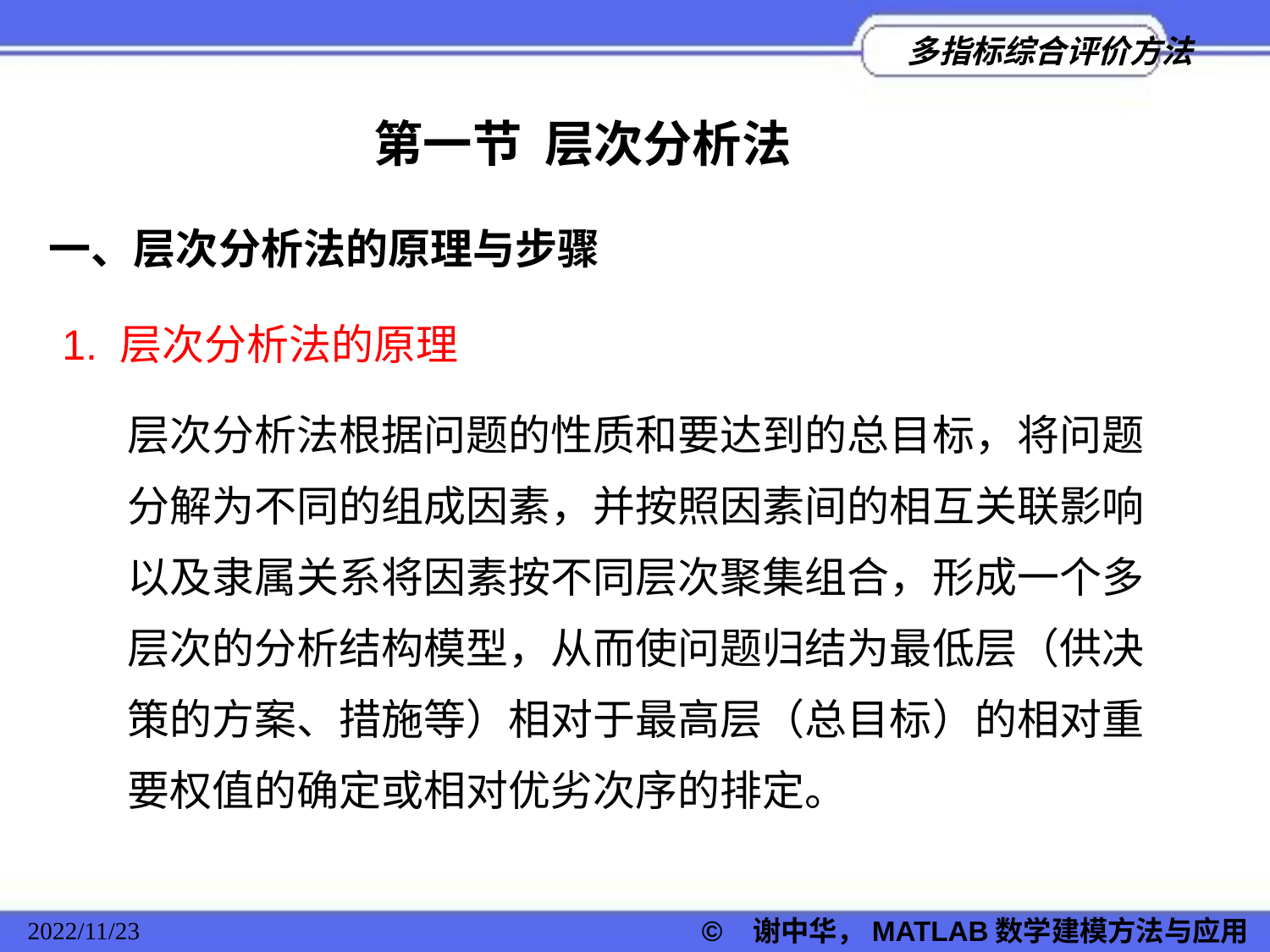

第一节  层次分析法
一、层次分析法的原理与步骤
1. 层次分析法的原理
层次分析法根据问题的性质和要达到的总目标，将问题分解为不同的组成因素，并按照因素间的相互关联影响以及隶属关系将因素按不同层次聚集组合，形成一个多层次的分析结构模型，从而使问题归结为最低层（供决策的方案、措施等）相对于最高层（总目标）的相对重要权值的确定或相对优劣次序的排定。
2022/11/23
©   谢中华，MATLAB数学建模方法与应用